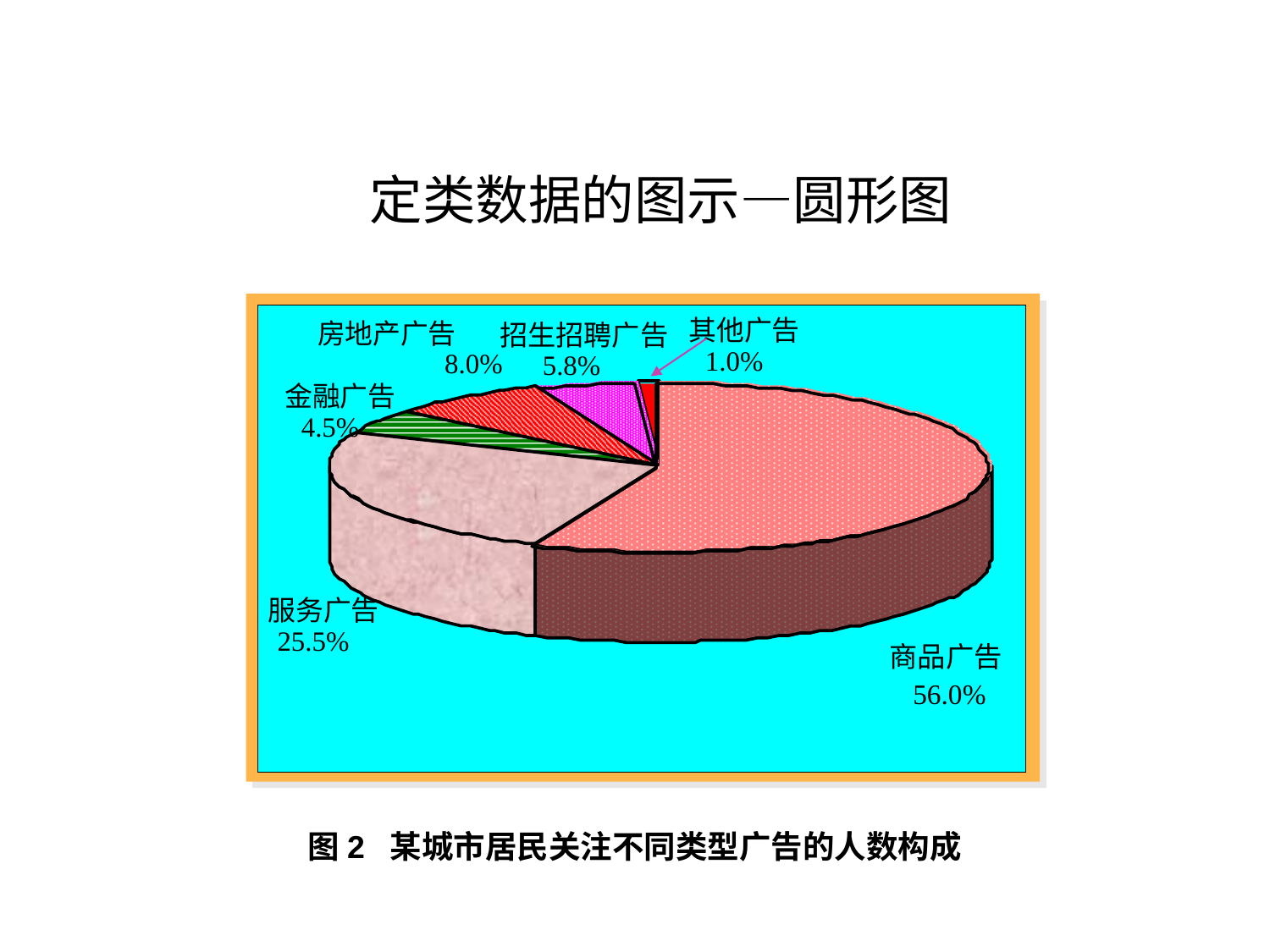

# 定类数据的图示—圆形图

其他广告
房地产广告
招生招聘广告

1.0%
8.0%
5.8%

金融广告

4.5%

服务广告
25.5%
商品广告
56.0%

图2  某城市居民关注不同类型广告的人数构成